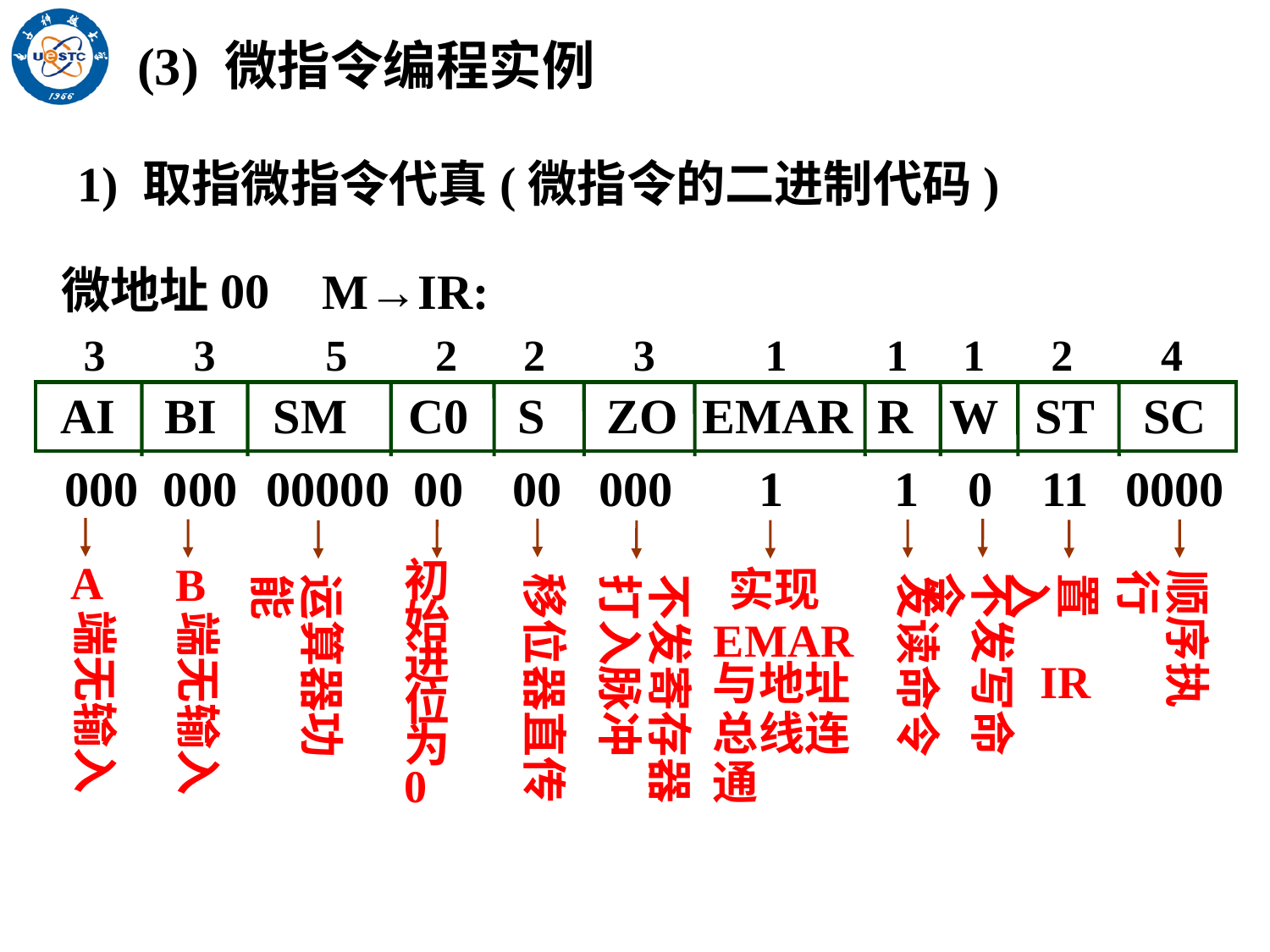

(3) 微指令编程实例
1) 取指微指令代真(微指令的二进制代码)
微地址00
M→IR:
   3        3          5        2      2        3          1         1     1      2        4
 AI    BI      SM     C0    S     ZO  EMAR   R    W   ST    SC

  000  000   00000   00    00   000       1         1    0    11   0000

A
端无输入
B
端无输入
实现
EMAR
与地址总线连通
初始进位为  0
顺序执行
不发写命令
置入
IR
移位器直传
发读命令
不发寄存器打入脉冲
运算器功能